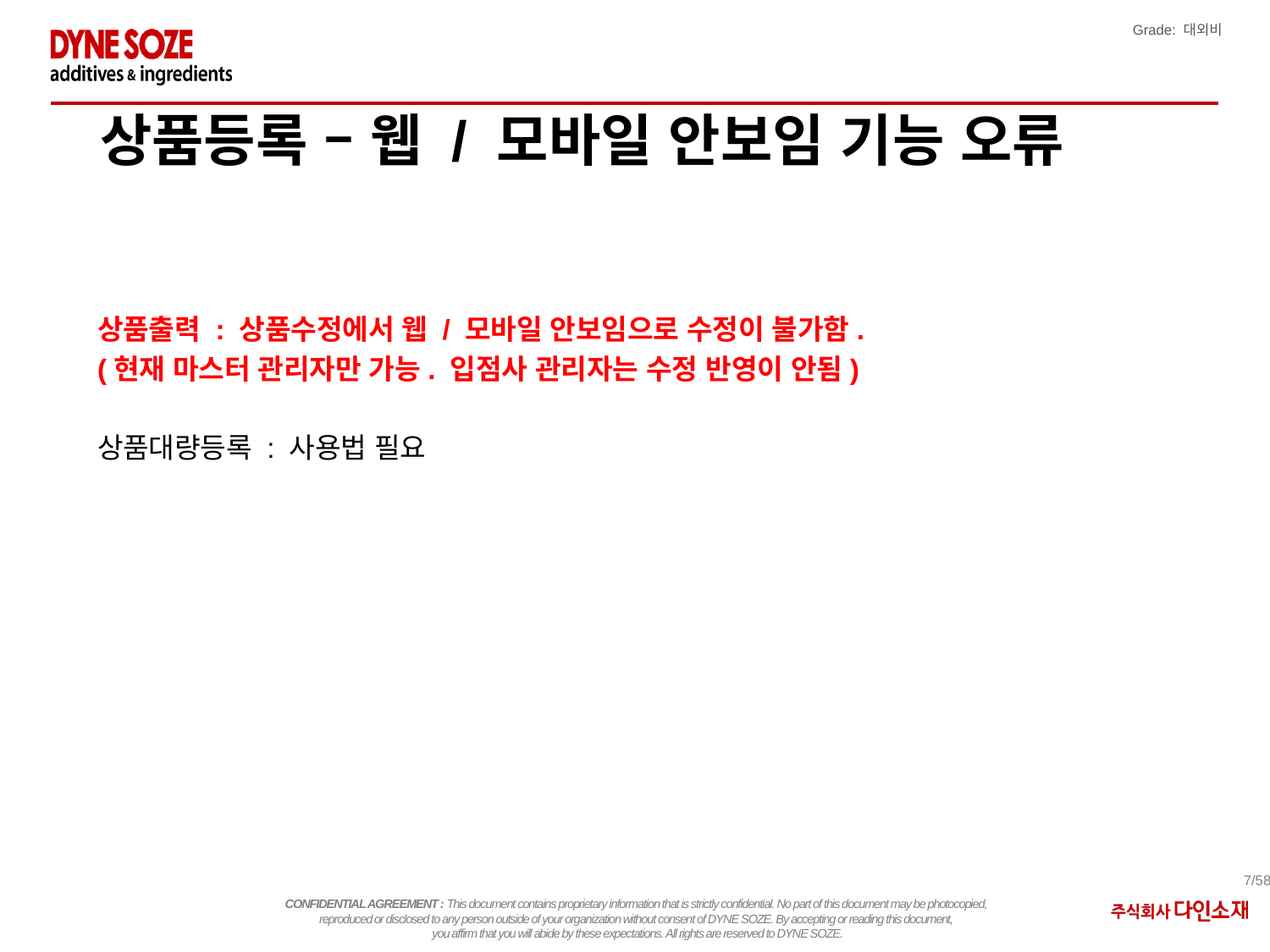

# 상품등록 – 웹 / 모바일 안보임 기능 오류

상품출력 : 상품수정에서 웹 / 모바일 안보임으로 수정이 불가함.
(현재 마스터 관리자만 가능. 입점사 관리자는 수정 반영이 안됨)

상품대량등록 : 사용법 필요